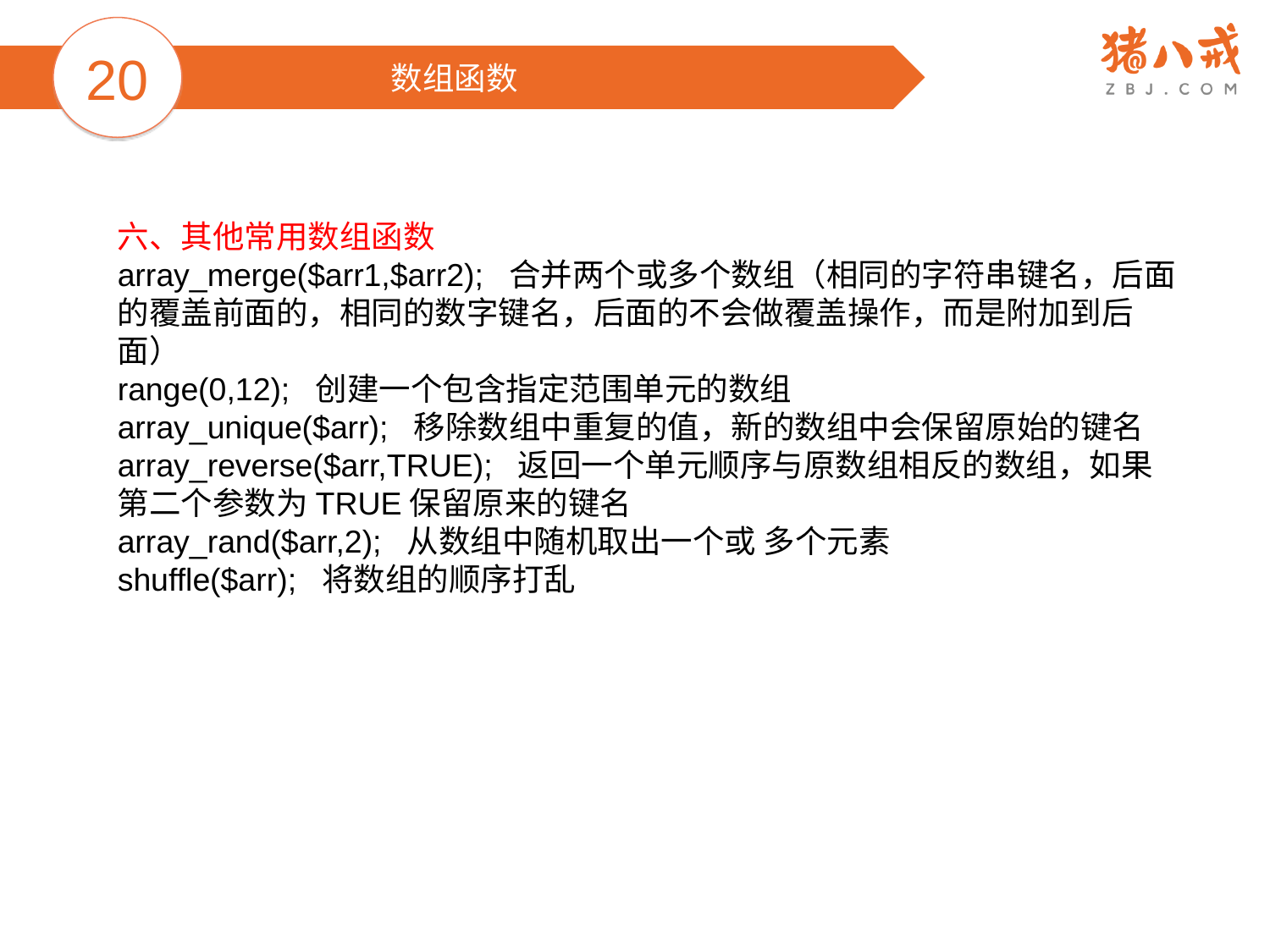

20
数组函数

六、其他常用数组函数
array_merge($arr1,$arr2);  合并两个或多个数组（相同的字符串键名，后面的覆盖前面的，相同的数字键名，后面的不会做覆盖操作，而是附加到后面）
range(0,12);  创建一个包含指定范围单元的数组
array_unique($arr);  移除数组中重复的值，新的数组中会保留原始的键名
array_reverse($arr,TRUE);  返回一个单元顺序与原数组相反的数组，如果第二个参数为TRUE保留原来的键名
array_rand($arr,2);  从数组中随机取出一个或 多个元素
shuffle($arr);  将数组的顺序打乱